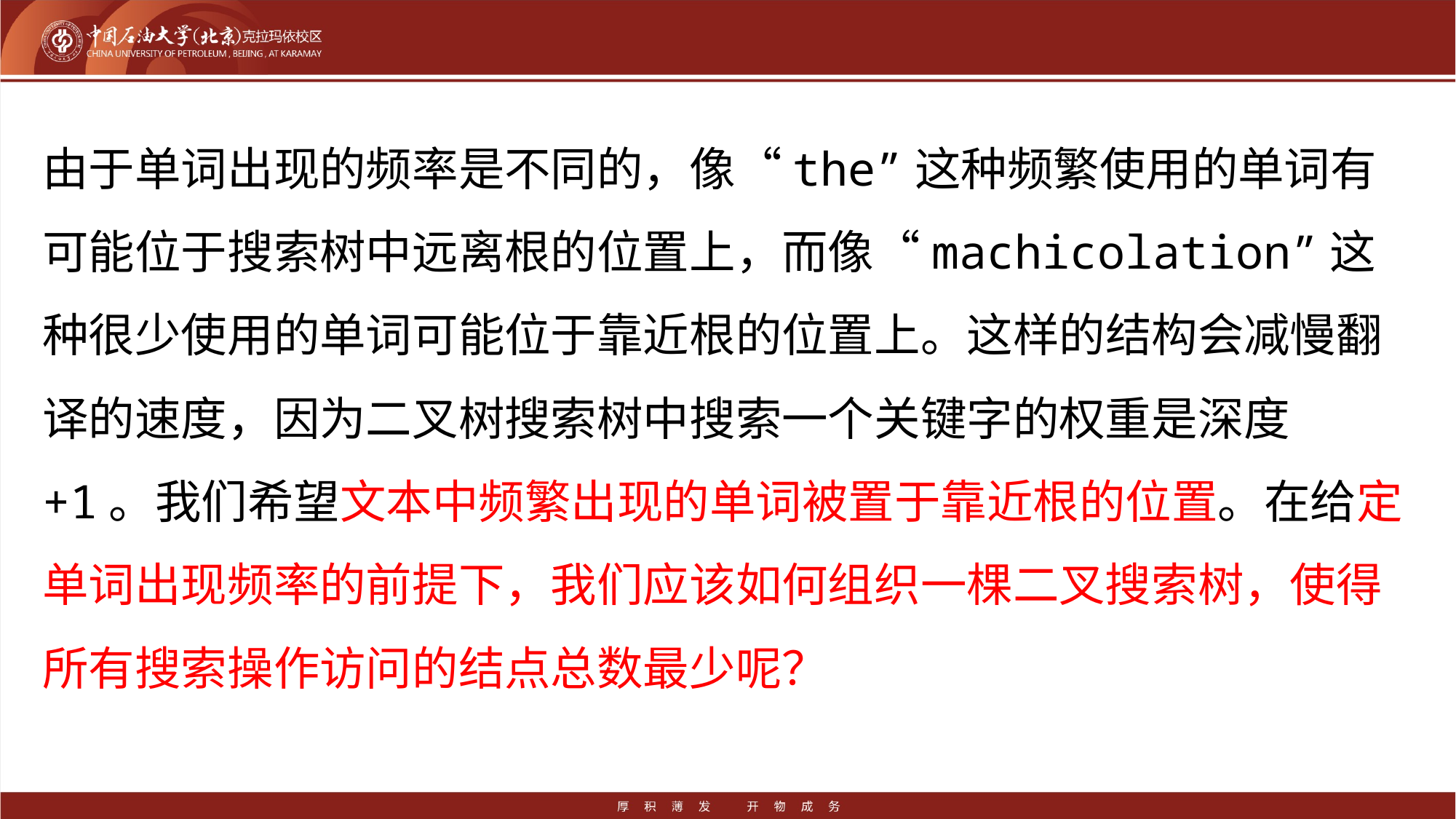

#
由于单词出现的频率是不同的，像“the”这种频繁使用的单词有可能位于搜索树中远离根的位置上，而像“machicolation”这种很少使用的单词可能位于靠近根的位置上。这样的结构会减慢翻译的速度，因为二叉树搜索树中搜索一个关键字的权重是深度+1。我们希望文本中频繁出现的单词被置于靠近根的位置。在给定单词出现频率的前提下，我们应该如何组织一棵二叉搜索树，使得所有搜索操作访问的结点总数最少呢？